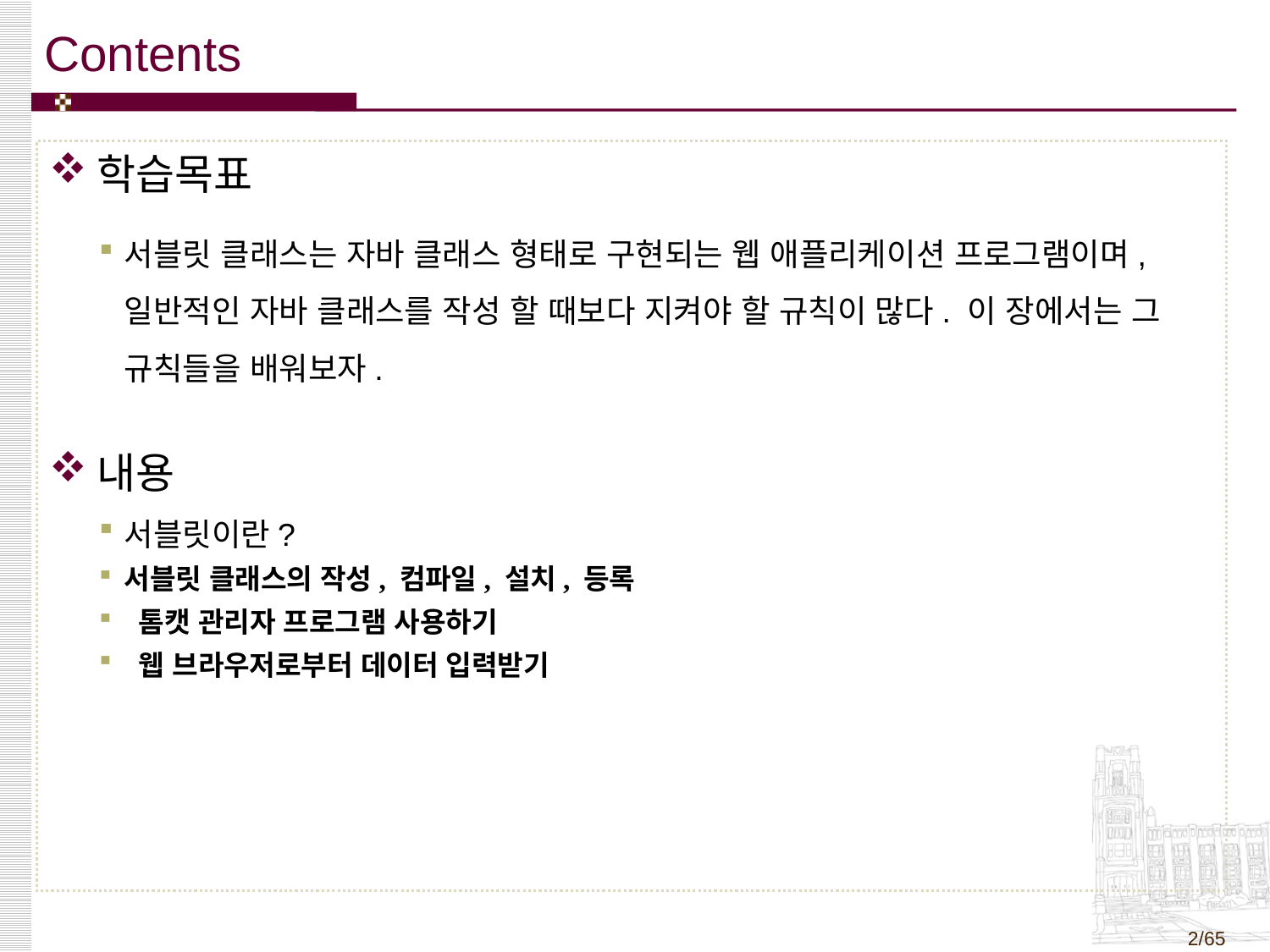

학습목표
서블릿 클래스는 자바 클래스 형태로 구현되는 웹 애플리케이션 프로그램이며, 일반적인 자바 클래스를 작성 할 때보다 지켜야 할 규칙이 많다. 이 장에서는 그 규칙들을 배워보자.

내용
서블릿이란?
서블릿 클래스의 작성, 컴파일, 설치, 등록
 톰캣 관리자 프로그램 사용하기
 웹 브라우저로부터 데이터 입력받기